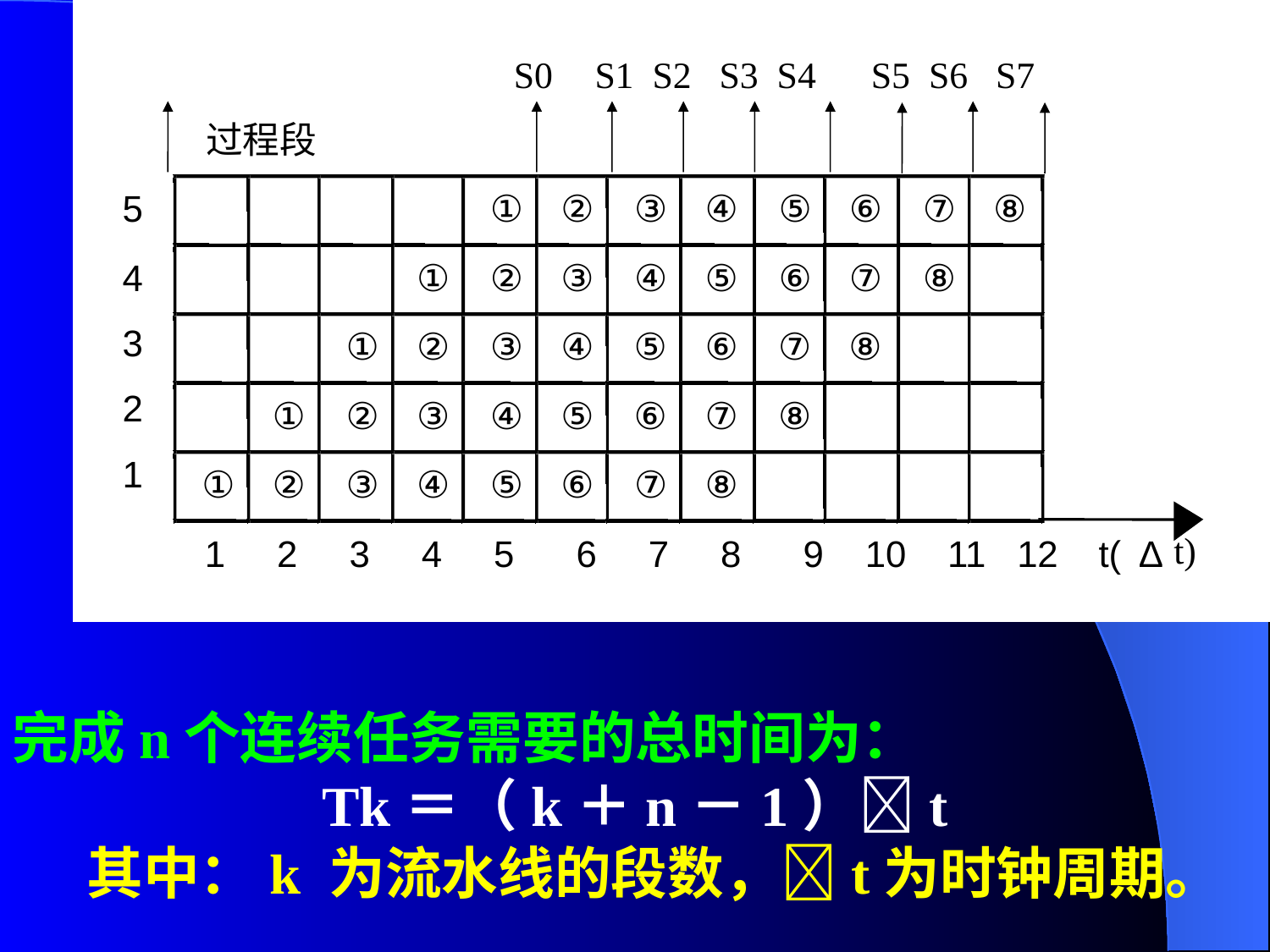

S0

        S1  S2   S3  S4

        S5  S6   S7

过程段

①
②
③
④
⑤
⑥
⑦
⑧

①
②
③
④
⑤
⑥
⑦
⑧

5

①
②
③
④
⑤
⑥
⑦
⑧

①
②
③
④
⑤
⑥
⑦
⑧
4
3
2

1

①
②
③
④
⑤
⑥
⑦
⑧

t)
           1     2     3     4     5      6     7     8      9    10    11   12
t(
Δ
完成n个连续任务需要的总时间为：
Tk＝（k＋n－1）Δt
  其中：k 为流水线的段数，Δt为时钟周期。
2